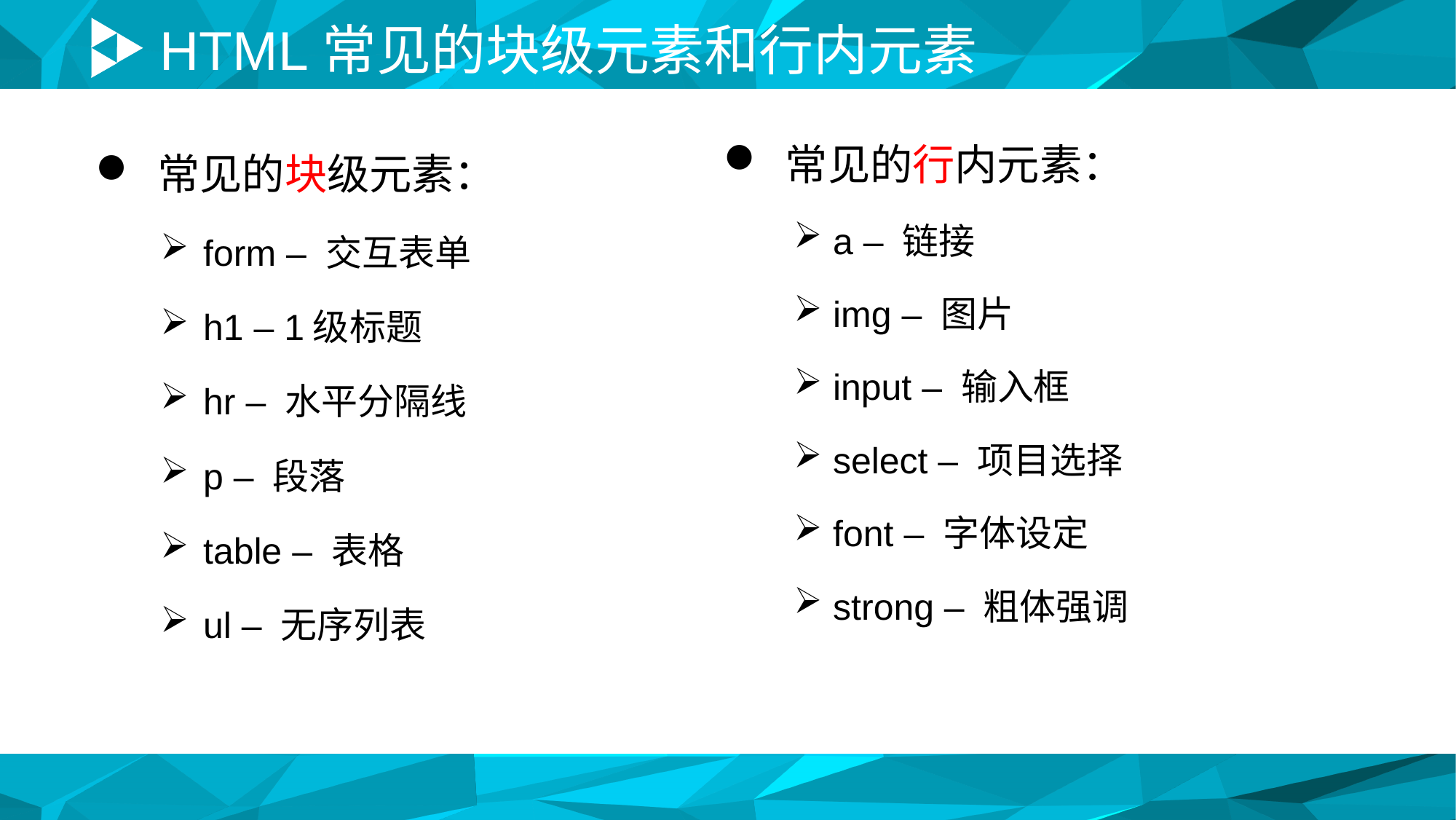

# HTML常见的块级元素和行内元素
 常见的块级元素：
 form – 交互表单
 h1 – 1级标题
 hr – 水平分隔线
 p – 段落
 table – 表格
 ul – 无序列表
 常见的行内元素：
 a – 链接
 img – 图片
 input – 输入框
 select – 项目选择
 font – 字体设定
 strong – 粗体强调